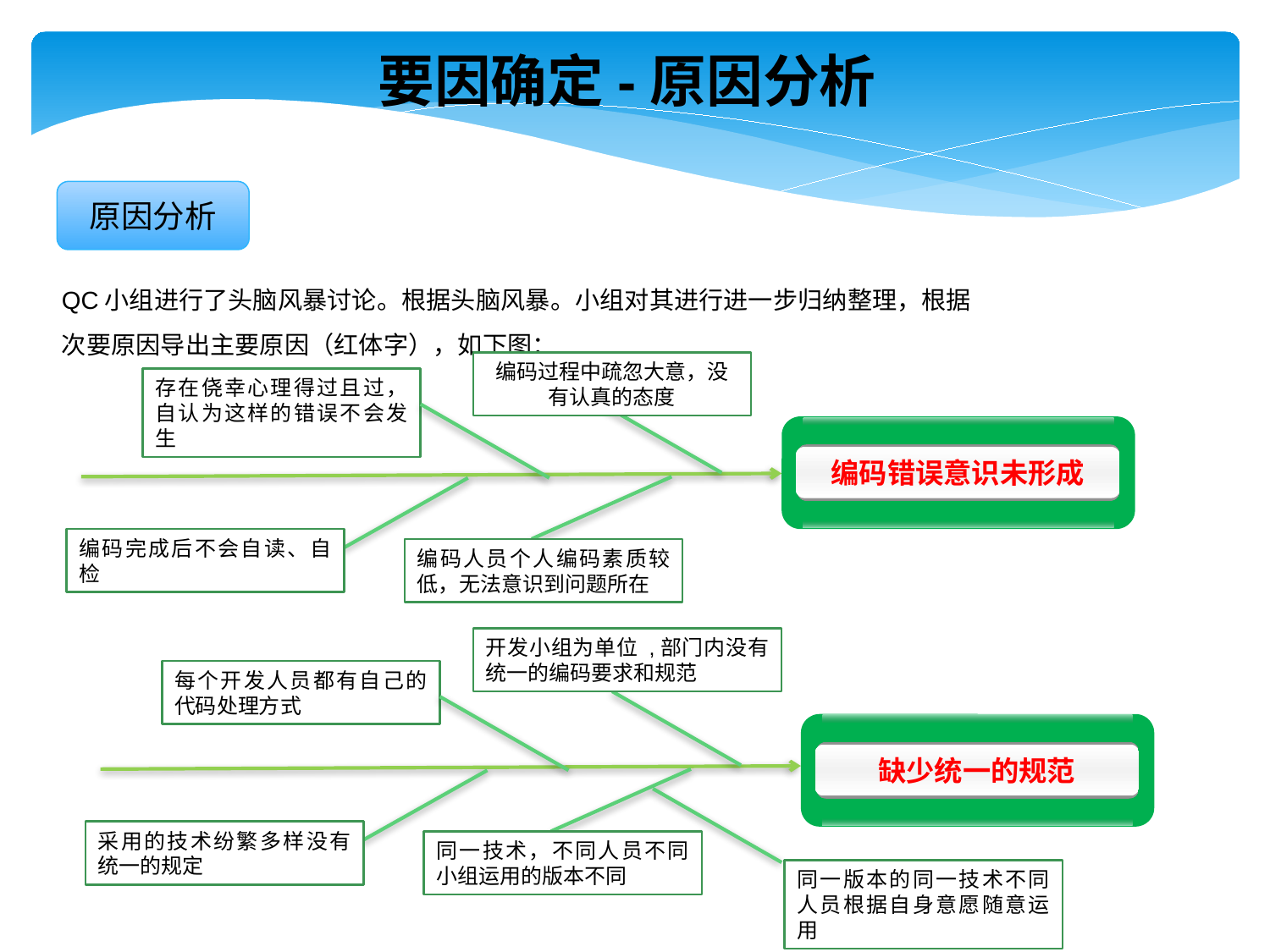

要因确定-原因分析
原因分析
QC小组进行了头脑风暴讨论。根据头脑风暴。小组对其进行进一步归纳整理，根据次要原因导出主要原因（红体字），如下图：
编码过程中疏忽大意，没有认真的态度
存在侥幸心理得过且过，自认为这样的错误不会发生

编码错误意识未形成

编码完成后不会自读、自检
编码人员个人编码素质较低，无法意识到问题所在
开发小组为单位 ,部门内没有统一的编码要求和规范
每个开发人员都有自己的代码处理方式

缺少统一的规范
采用的技术纷繁多样没有统一的规定
同一技术，不同人员不同小组运用的版本不同
同一版本的同一技术不同人员根据自身意愿随意运用